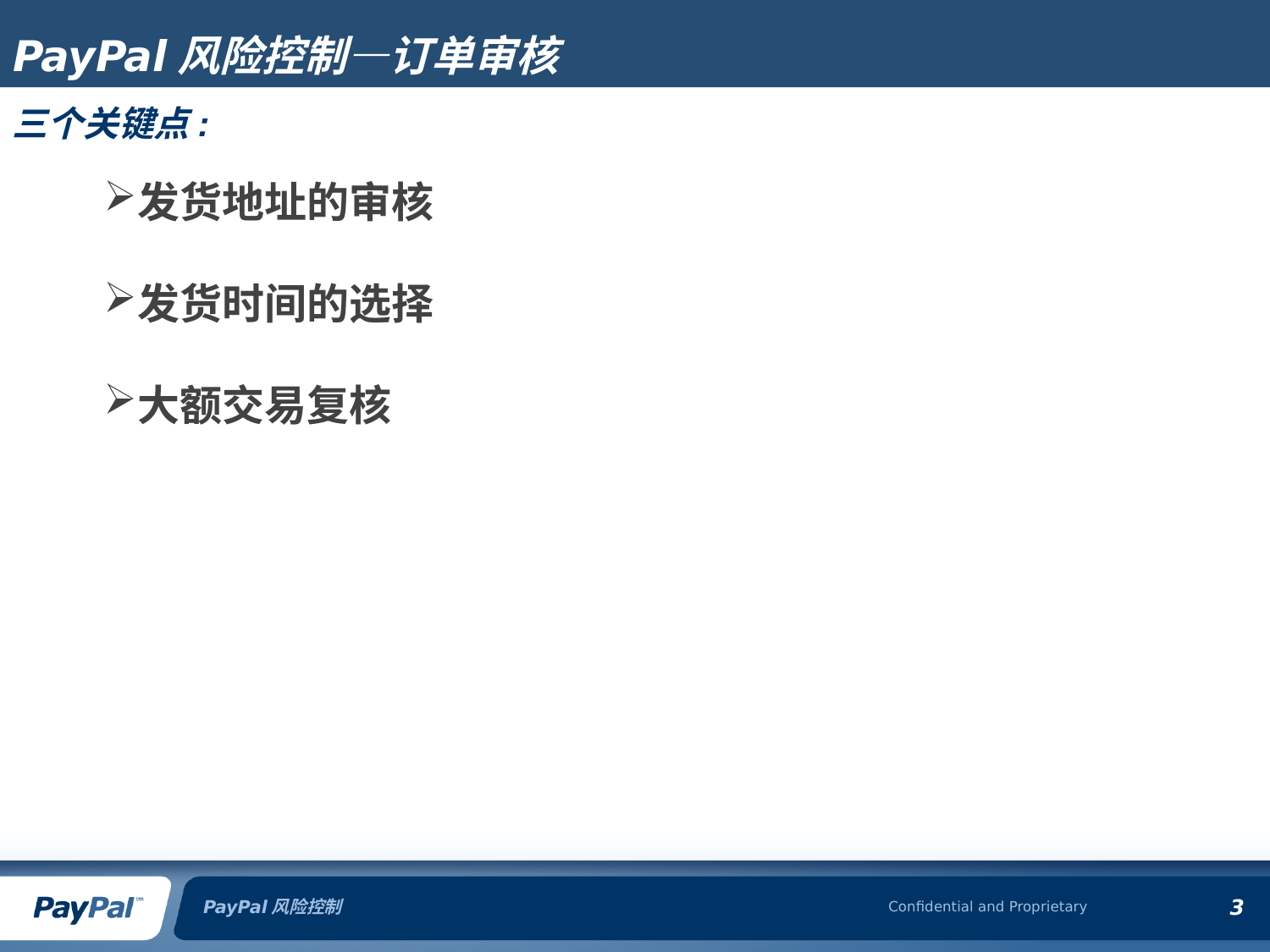

# PayPal风险控制—订单审核
三个关键点:
发货地址的审核

发货时间的选择

大额交易复核
PayPal风险控制
3